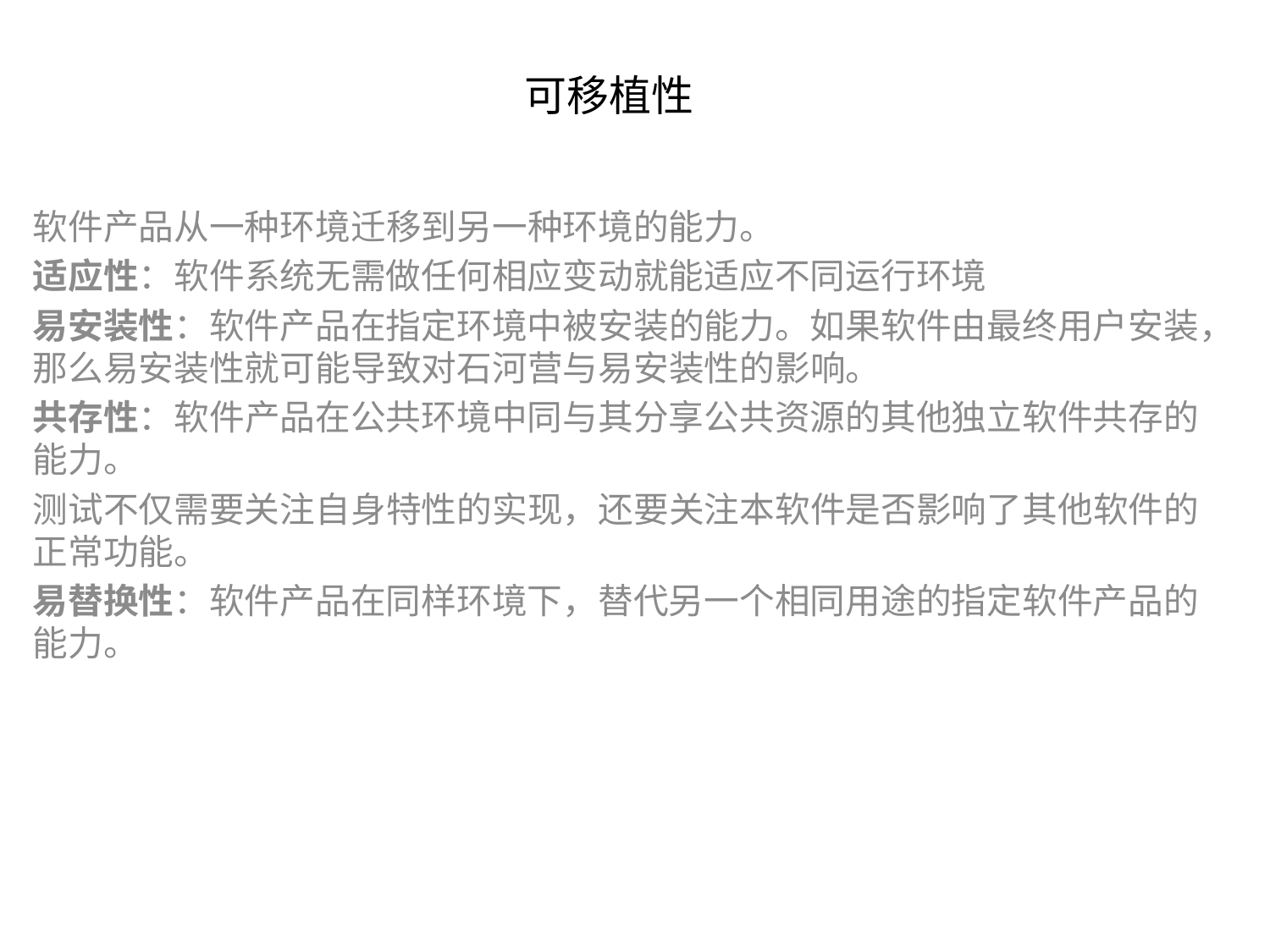

# 可移植性
软件产品从一种环境迁移到另一种环境的能力。
适应性：软件系统无需做任何相应变动就能适应不同运行环境
易安装性：软件产品在指定环境中被安装的能力。如果软件由最终用户安装，那么易安装性就可能导致对石河营与易安装性的影响。
共存性：软件产品在公共环境中同与其分享公共资源的其他独立软件共存的能力。
测试不仅需要关注自身特性的实现，还要关注本软件是否影响了其他软件的正常功能。
易替换性：软件产品在同样环境下，替代另一个相同用途的指定软件产品的能力。